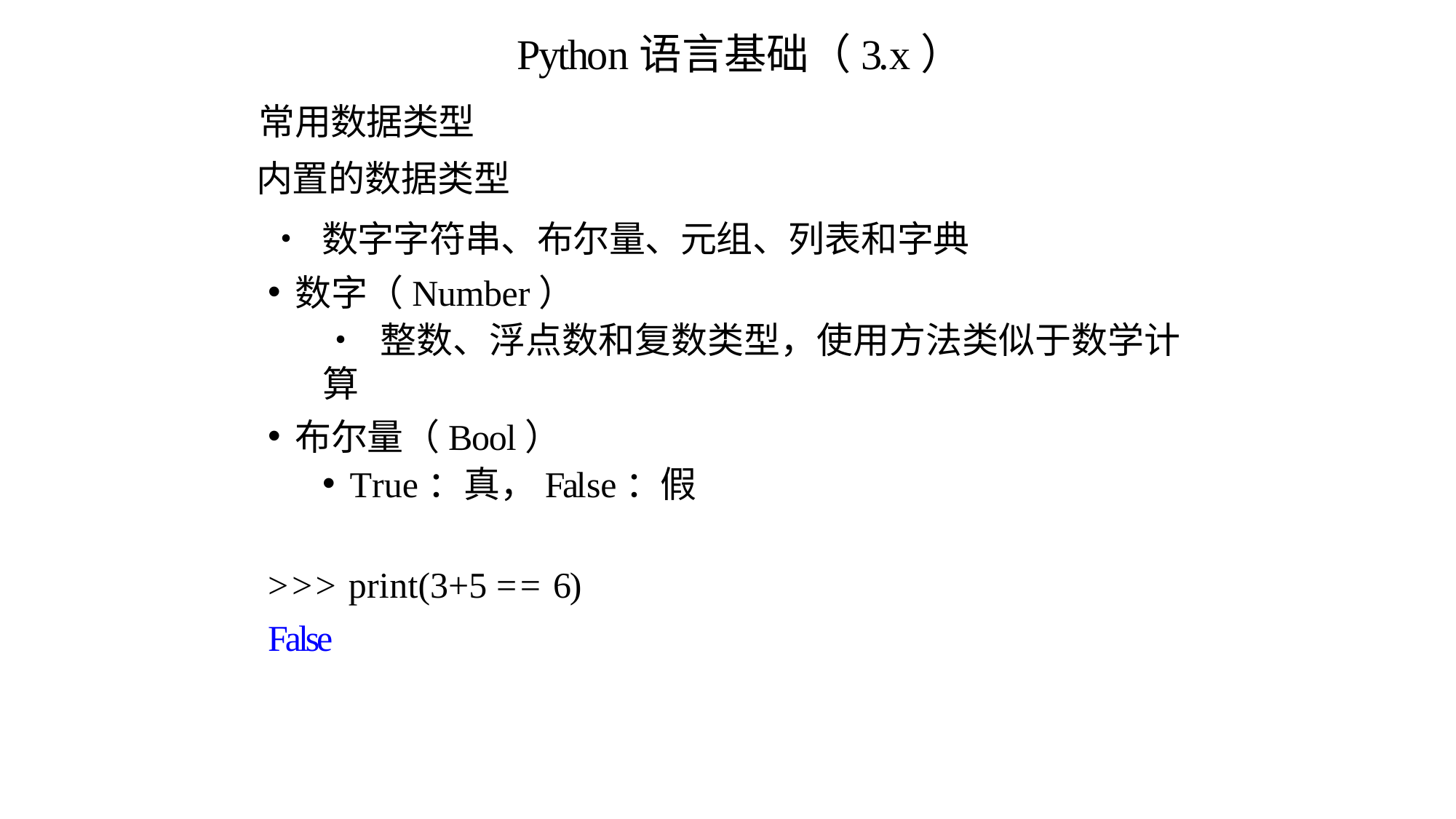

Python语言基础（3.x）
常用数据类型
# 内置的数据类型
• 数字字符串、布尔量、元组、列表和字典

数字（Number）
• 整数、浮点数和复数类型，使用方法类似于数学计算

布尔量（Bool）
True：真，False：假

>>> print(3+5 == 6)

False